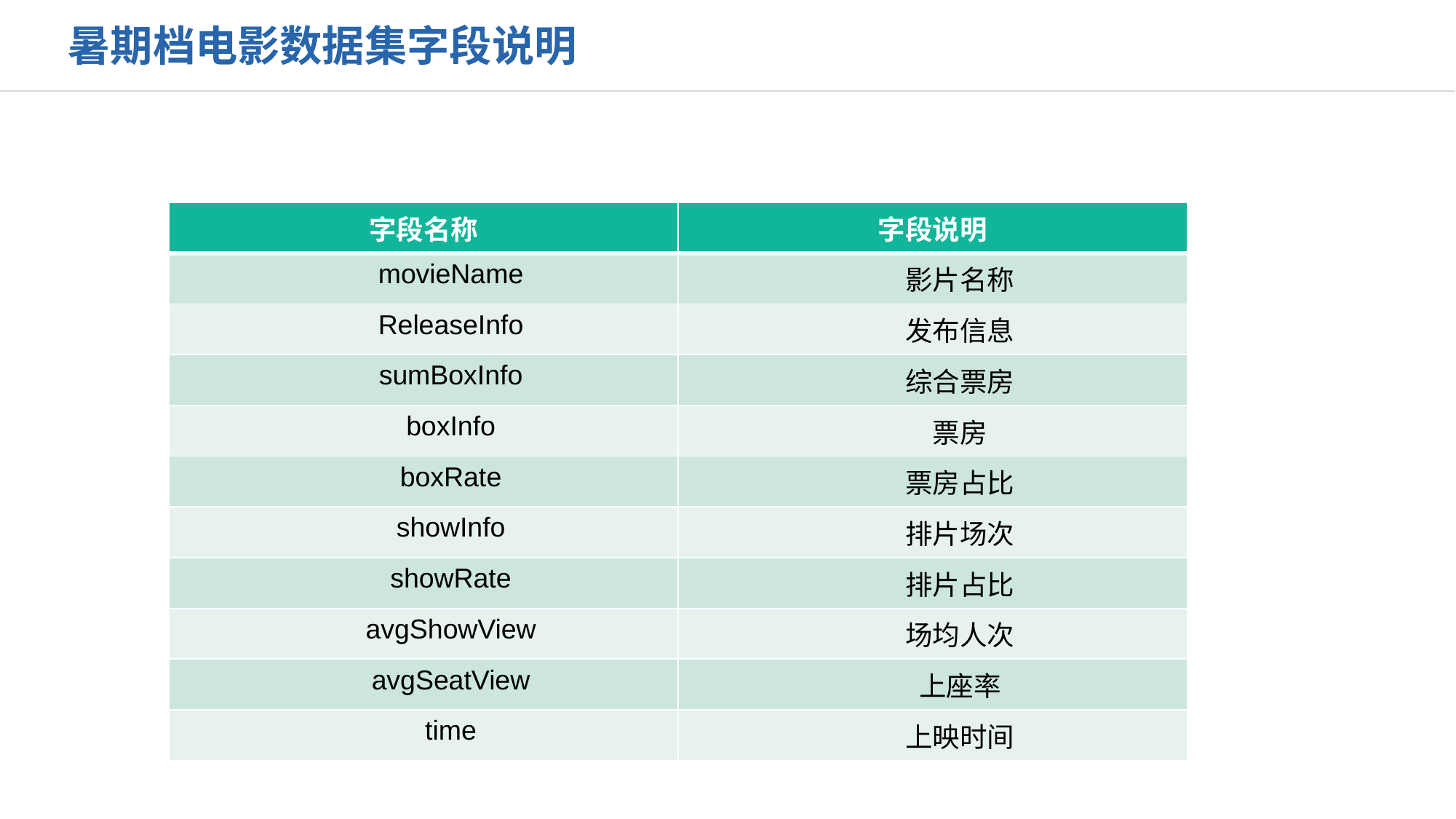

暑期档电影数据集字段说明

| 字段名称 | 字段说明 |
| --- | --- |
| movieName | 影片名称 |
| ReleaseInfo | 发布信息 |
| sumBoxInfo | 综合票房 |
| boxInfo | 票房 |
| boxRate | 票房占比 |
| showInfo | 排片场次 |
| showRate | 排片占比 |
| avgShowView | 场均人次 |
| avgSeatView | 上座率 |
| time | 上映时间 |